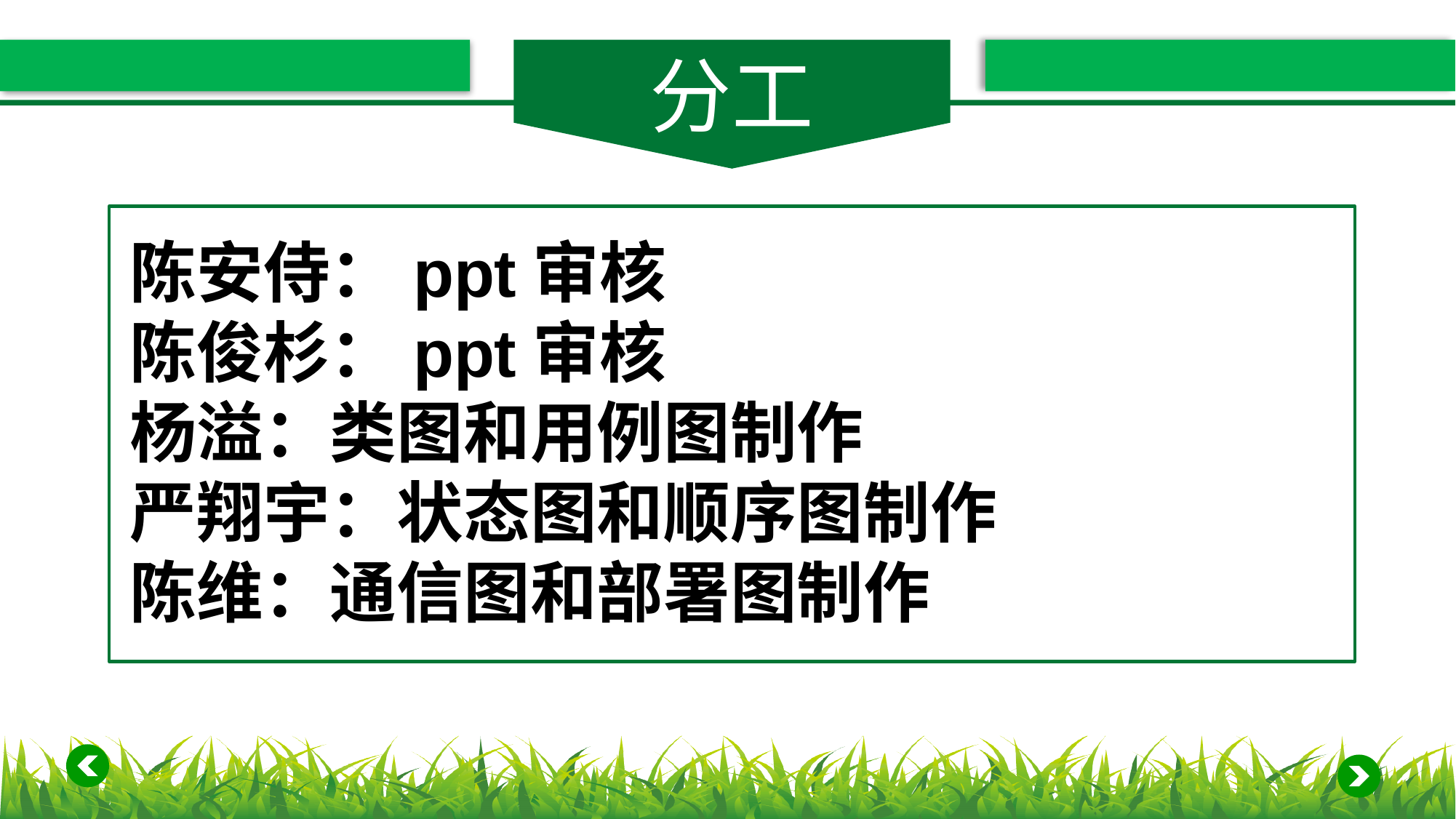

分工

陈安侍：ppt审核
陈俊杉：ppt审核
杨溢：类图和用例图制作
严翔宇：状态图和顺序图制作
陈维：通信图和部署图制作